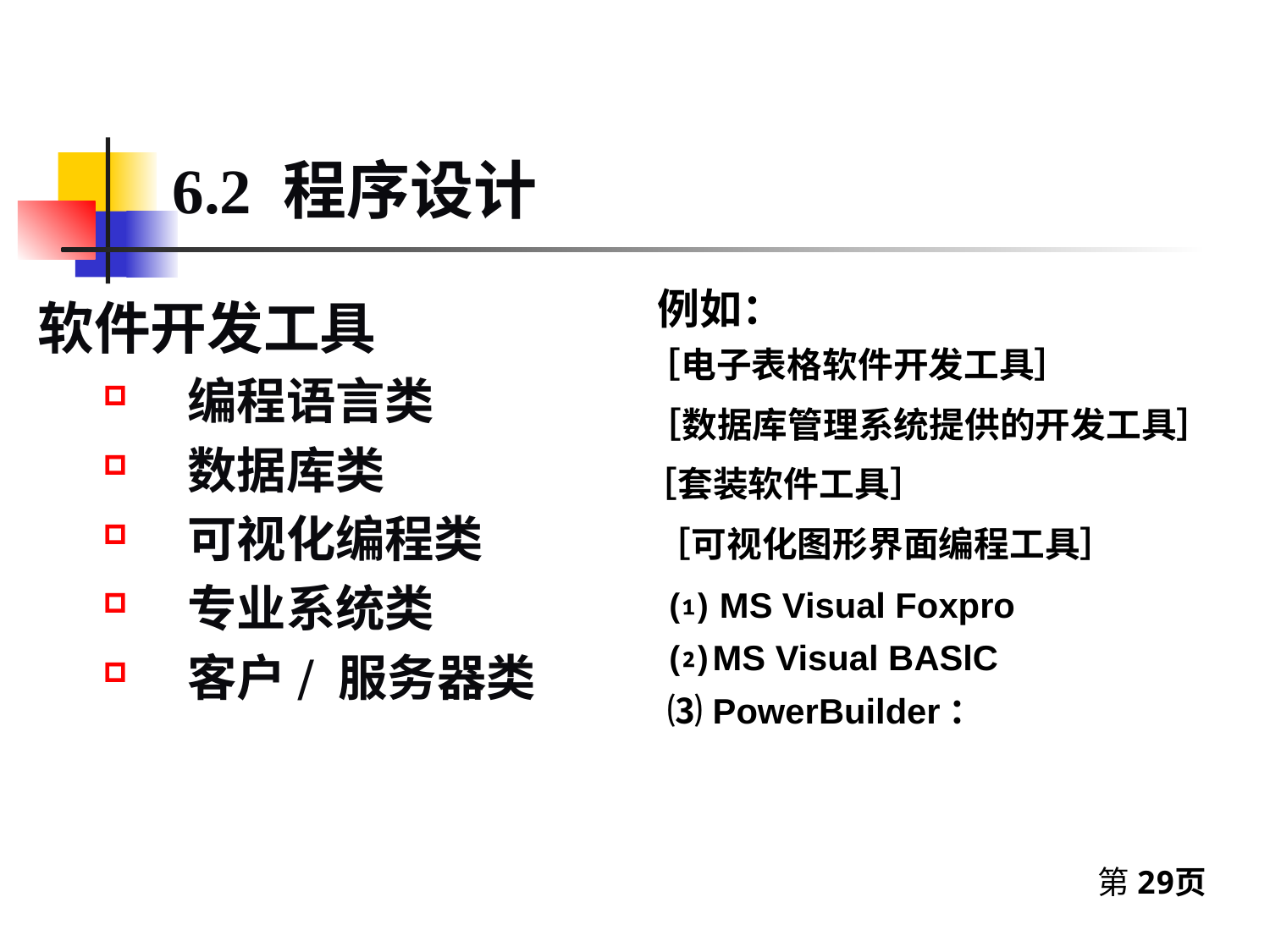

# 6.2 程序设计
例如：
软件开发工具
编程语言类
数据库类
可视化编程类
专业系统类
客户/服务器类
［电子表格软件开发工具］
［数据库管理系统提供的开发工具］
［套装软件工具］
［可视化图形界面编程工具］
⑴ MS Visual Foxpro
⑵ MS Visual BASlC
⑶ PowerBuilder：